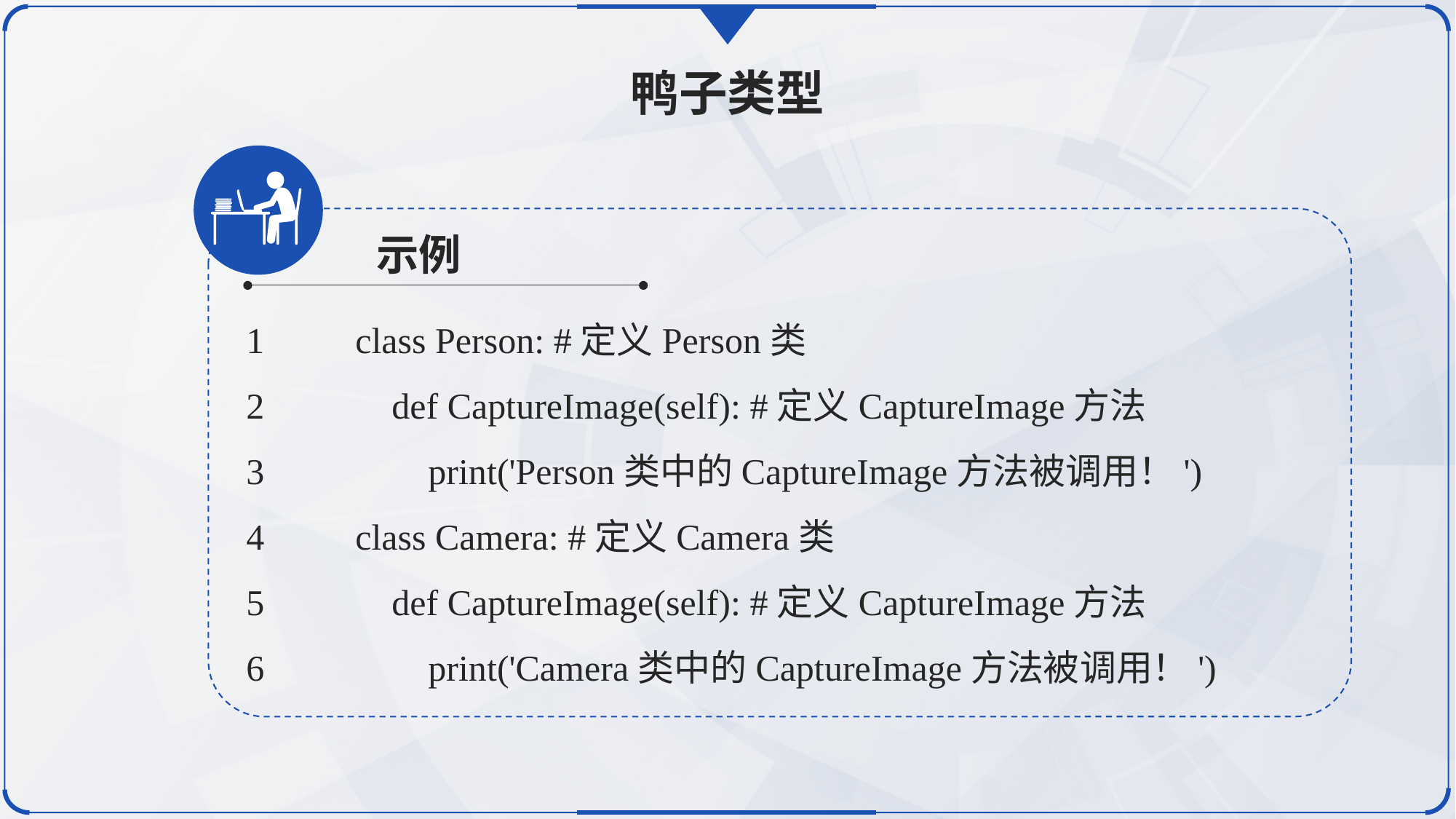

鸭子类型

示例
1	class Person: #定义Person类
2	    def CaptureImage(self): #定义CaptureImage方法
3	        print('Person类中的CaptureImage方法被调用！')
4	class Camera: #定义Camera类
5	    def CaptureImage(self): #定义CaptureImage方法
6	        print('Camera类中的CaptureImage方法被调用！')